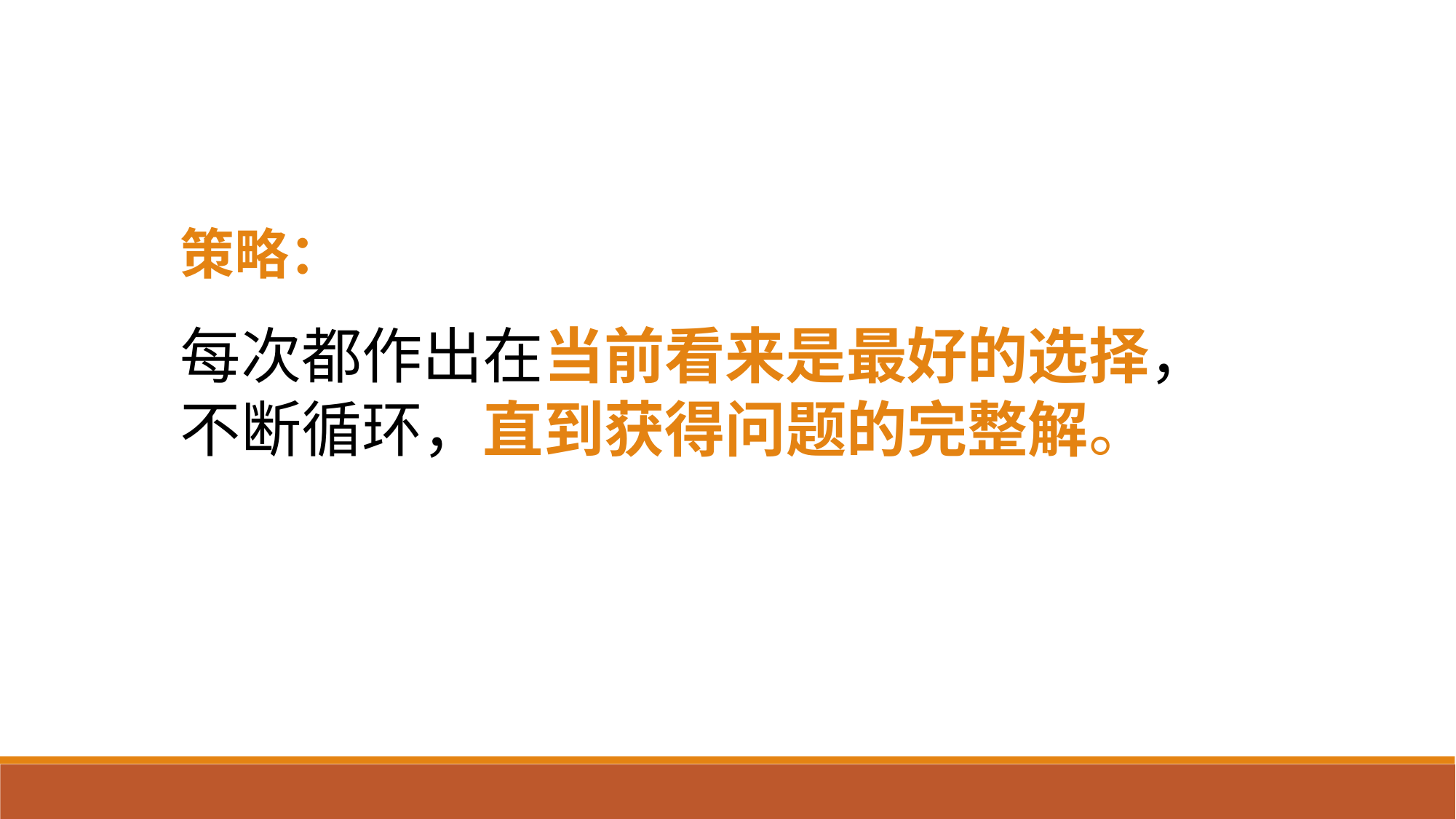

策略：

每次都作出在当前看来是最好的选择，
不断循环，直到获得问题的完整解。